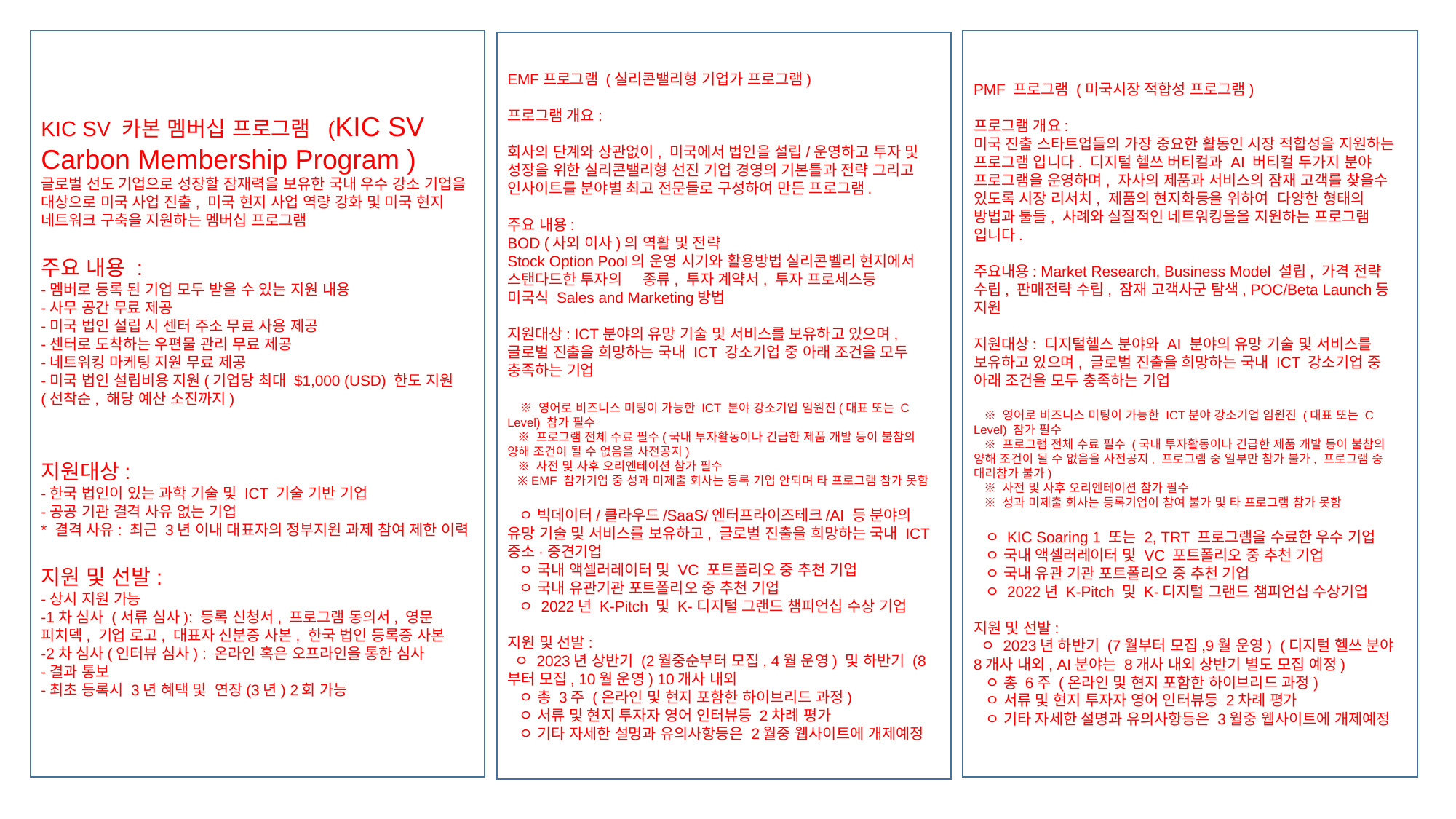

KIC SV 카본 멤버십 프로그램  (KIC SV Carbon Membership Program )
글로벌 선도 기업으로 성장할 잠재력을 보유한 국내 우수 강소 기업을 대상으로 미국 사업 진출, 미국 현지 사업 역량 강화 및 미국 현지 네트워크 구축을 지원하는 멤버십 프로그램

주요 내용 :
-멤버로 등록 된 기업 모두 받을 수 있는 지원 내용
-사무 공간 무료 제공
-미국 법인 설립 시 센터 주소 무료 사용 제공
-센터로 도착하는 우편물 관리 무료 제공
-네트워킹 마케팅 지원 무료 제공
-미국 법인 설립비용 지원(기업당 최대 $1,000 (USD) 한도 지원 (선착순, 해당 예산 소진까지)

지원대상:
-한국 법인이 있는 과학 기술 및 ICT 기술 기반 기업
-공공 기관 결격 사유 없는 기업
* 결격 사유: 최근 3년 이내 대표자의 정부지원 과제 참여 제한 이력

지원 및 선발:
-상시 지원 가능
-1차 심사 (서류 심사): 등록 신청서, 프로그램 동의서, 영문 피치덱, 기업 로고, 대표자 신분증 사본, 한국 법인 등록증 사본
-2차 심사(인터뷰 심사) : 온라인 혹은 오프라인을 통한 심사
-결과 통보
-최초 등록시 3년 혜택 및  연장(3년) 2회 가능
PMF 프로그램 (미국시장 적합성 프로그램)

프로그램 개요:
미국 진출 스타트업들의 가장 중요한 활동인 시장 적합성을 지원하는 프로그램 입니다. 디지털 헬쓰 버티컬과 AI 버티컬 두가지 분야 프로그램을 운영하며, 자사의 제품과 서비스의 잠재 고객를 찾을수 있도록 시장 리서치, 제품의 현지화등을 위하여  다양한 형태의 방법과 툴들, 사례와 실질적인 네트워킹을을 지원하는 프로그램 입니다.

주요내용: Market Research, Business Model 설립, 가격 전략 수립, 판매전략 수립, 잠재 고객사군 탐색, POC/Beta Launch등 지원

지원대상: 디지털헬스 분야와 AI 분야의 유망 기술 및 서비스를 보유하고 있으며, 글로벌 진출을 희망하는 국내 ICT 강소기업 중 아래 조건을 모두 충족하는 기업

   ※ 영어로 비즈니스 미팅이 가능한 ICT분야 강소기업 임원진 (대표 또는 C Level) 참가 필수
   ※ 프로그램 전체 수료 필수 (국내 투자활동이나 긴급한 제품 개발 등이 불참의 양해 조건이 될 수 없음을 사전공지, 프로그램 중 일부만 참가 불가, 프로그램 중 대리참가 불가)
   ※ 사전 및 사후 오리엔테이션 참가 필수
   ※ 성과 미제출 회사는 등록기업이 참여 불가 및 타 프로그램 참가 못함

  ㅇ KIC Soaring 1 또는 2, TRT 프로그램을 수료한 우수 기업
  ㅇ 국내 액셀러레이터 및 VC 포트폴리오 중 추천 기업
  ㅇ 국내 유관 기관 포트폴리오 중 추천 기업
  ㅇ 2022년 K-Pitch 및 K-디지털 그랜드 챔피언십 수상기업

지원 및 선발:
 ㅇ 2023년 하반기 (7월부터 모집,9월 운영)  (디지털 헬쓰 분야 8개사 내외, AI분야는 8개사 내외 상반기 별도 모집 예정)
  ㅇ 총 6주 (온라인 및 현지 포함한 하이브리드 과정)
  ㅇ 서류 및 현지 투자자 영어 인터뷰등 2차례 평가
  ㅇ 기타 자세한 설명과 유의사항등은 3월중 웹사이트에 개제예정
EMF프로그램 (실리콘밸리형 기업가 프로그램)

프로그램 개요:

회사의 단계와 상관없이, 미국에서 법인을 설립/운영하고 투자 및 성장을 위한 실리콘밸리형 선진 기업 경영의 기본틀과 전략 그리고 인사이트를 분야별 최고 전문들로 구성하여 만든 프로그램.

주요 내용:
BOD (사외 이사)의 역활 및 전략
Stock Option Pool의 운영 시기와 활용방법 실리콘벨리 현지에서 스탠다드한 투자의     종류, 투자 계약서, 투자 프로세스등
미국식 Sales and Marketing방법

지원대상: ICT분야의 유망 기술 및 서비스를 보유하고 있으며, 글로벌 진출을 희망하는 국내 ICT 강소기업 중 아래 조건을 모두 충족하는 기업

   ※ 영어로 비즈니스 미팅이 가능한 ICT 분야 강소기업 임원진(대표 또는 C Level) 참가 필수
   ※ 프로그램 전체 수료 필수(국내 투자활동이나 긴급한 제품 개발 등이 불참의 양해 조건이 될 수 없음을 사전공지)
   ※ 사전 및 사후 오리엔테이션 참가 필수
   ※ EMF 참가기업 중 성과 미제출 회사는 등록 기업 안되며 타 프로그램 참가 못함

  ㅇ 빅데이터/클라우드/SaaS/엔터프라이즈테크/AI 등 분야의 유망 기술 및 서비스를 보유하고, 글로벌 진출을 희망하는 국내 ICT 중소·중견기업
  ㅇ 국내 액셀러레이터 및 VC 포트폴리오 중 추천 기업
  ㅇ 국내 유관기관 포트폴리오 중 추천 기업
  ㅇ 2022년 K-Pitch 및 K-디지털 그랜드 챔피언십 수상 기업

지원 및 선발:
 ㅇ 2023년 상반기 (2월중순부터 모집, 4월 운영) 및 하반기 (8부터 모집, 10월 운영) 10개사 내외
  ㅇ 총 3주 (온라인 및 현지 포함한 하이브리드 과정)
  ㅇ 서류 및 현지 투자자 영어 인터뷰등 2차례 평가
  ㅇ 기타 자세한 설명과 유의사항등은 2월중 웹사이트에 개제예정